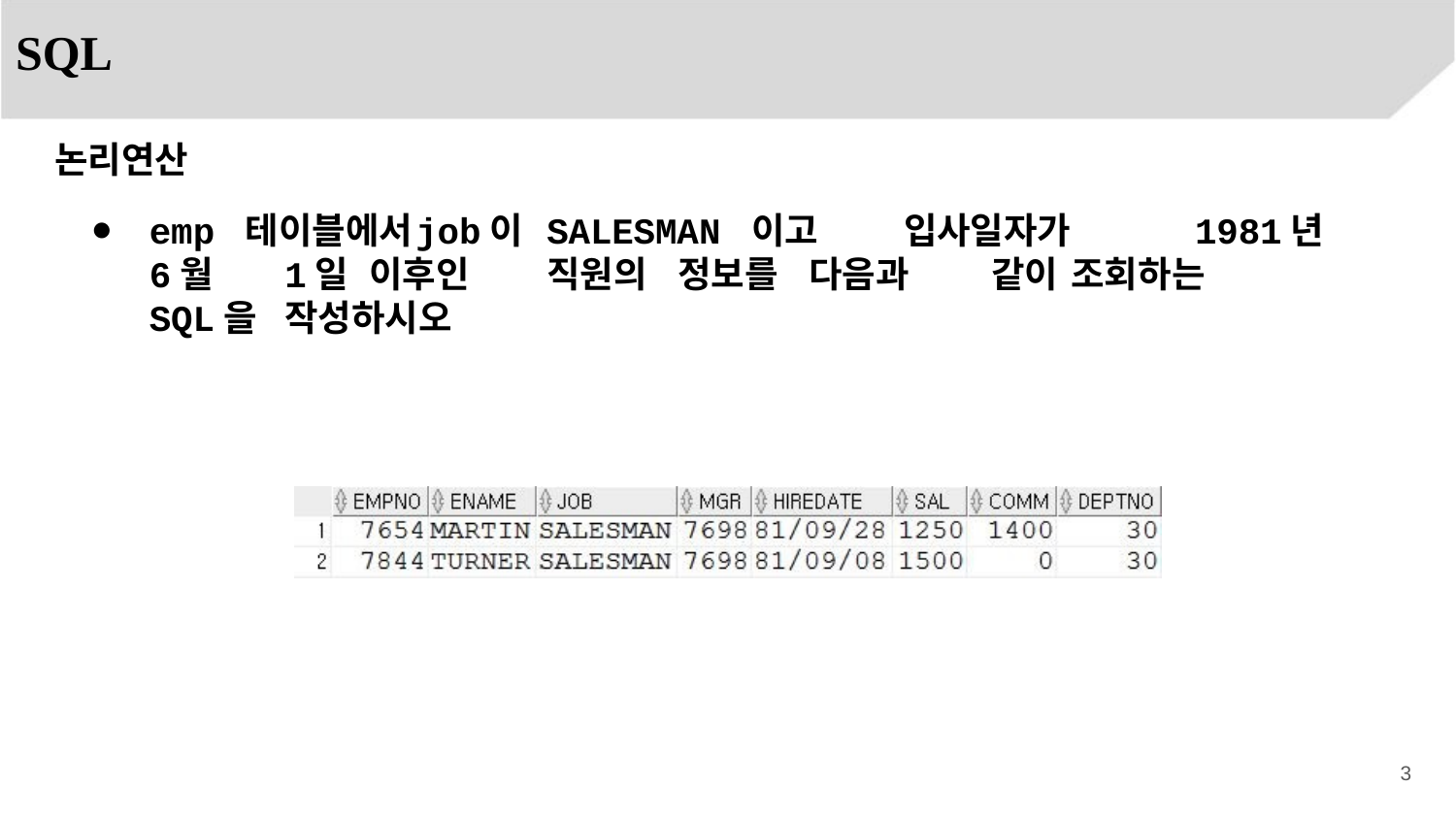

SQL

논리연산

emp 테이블에서	job이	SALESMAN 이고	입사일자가	1981년	6월	1일  이후인	직원의	정보를	다음과	같이	조회하는	SQL을	작성하시오

3